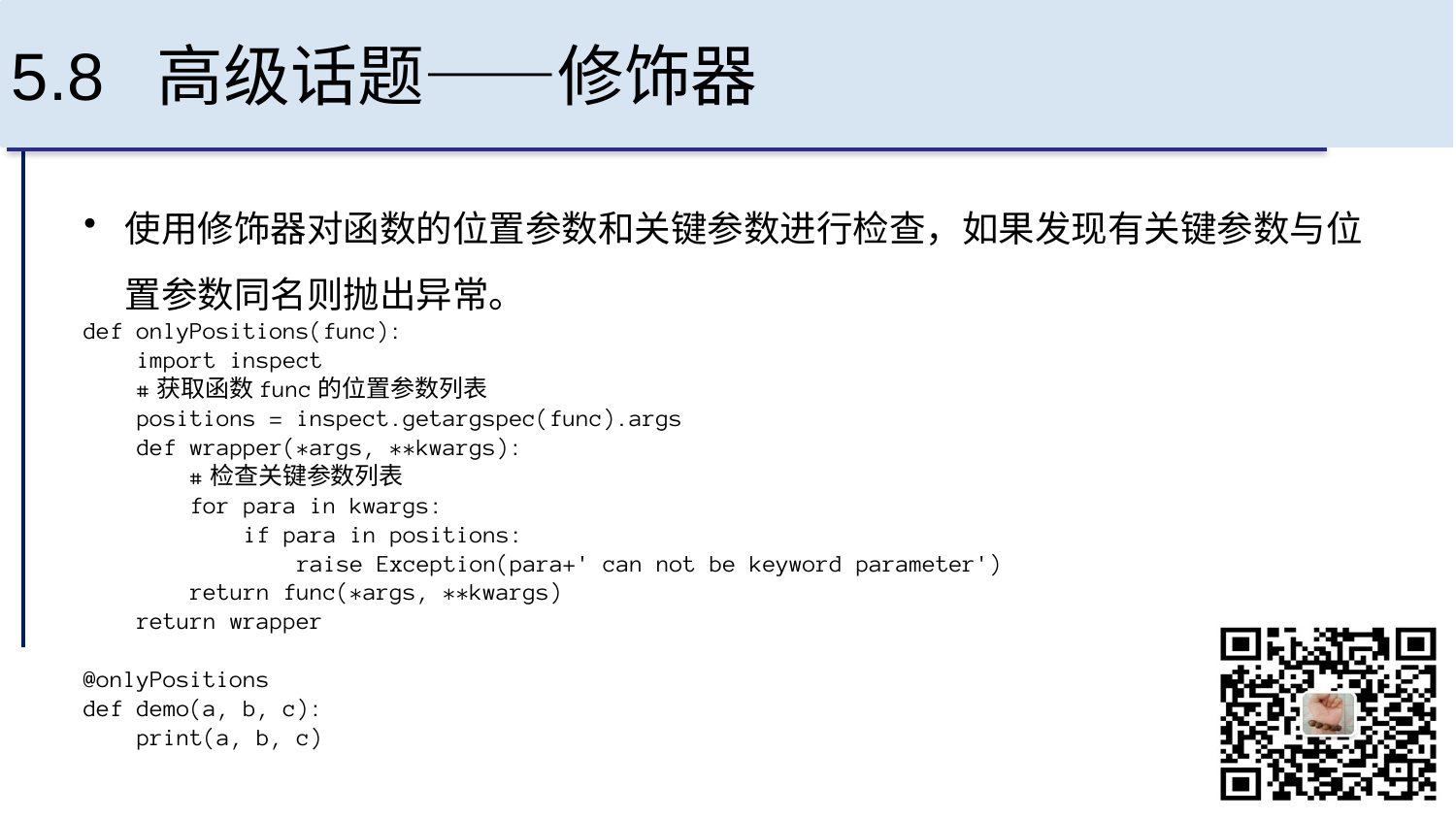

# 5.8  高级话题——修饰器
使用修饰器对函数的位置参数和关键参数进行检查，如果发现有关键参数与位置参数同名则抛出异常。
def onlyPositions(func):
    import inspect
    #获取函数func的位置参数列表
    positions = inspect.getargspec(func).args
    def wrapper(*args, **kwargs):
        #检查关键参数列表
        for para in kwargs:
            if para in positions:
                raise Exception(para+' can not be keyword parameter')
        return func(*args, **kwargs)
    return wrapper

@onlyPositions
def demo(a, b, c):
    print(a, b, c)